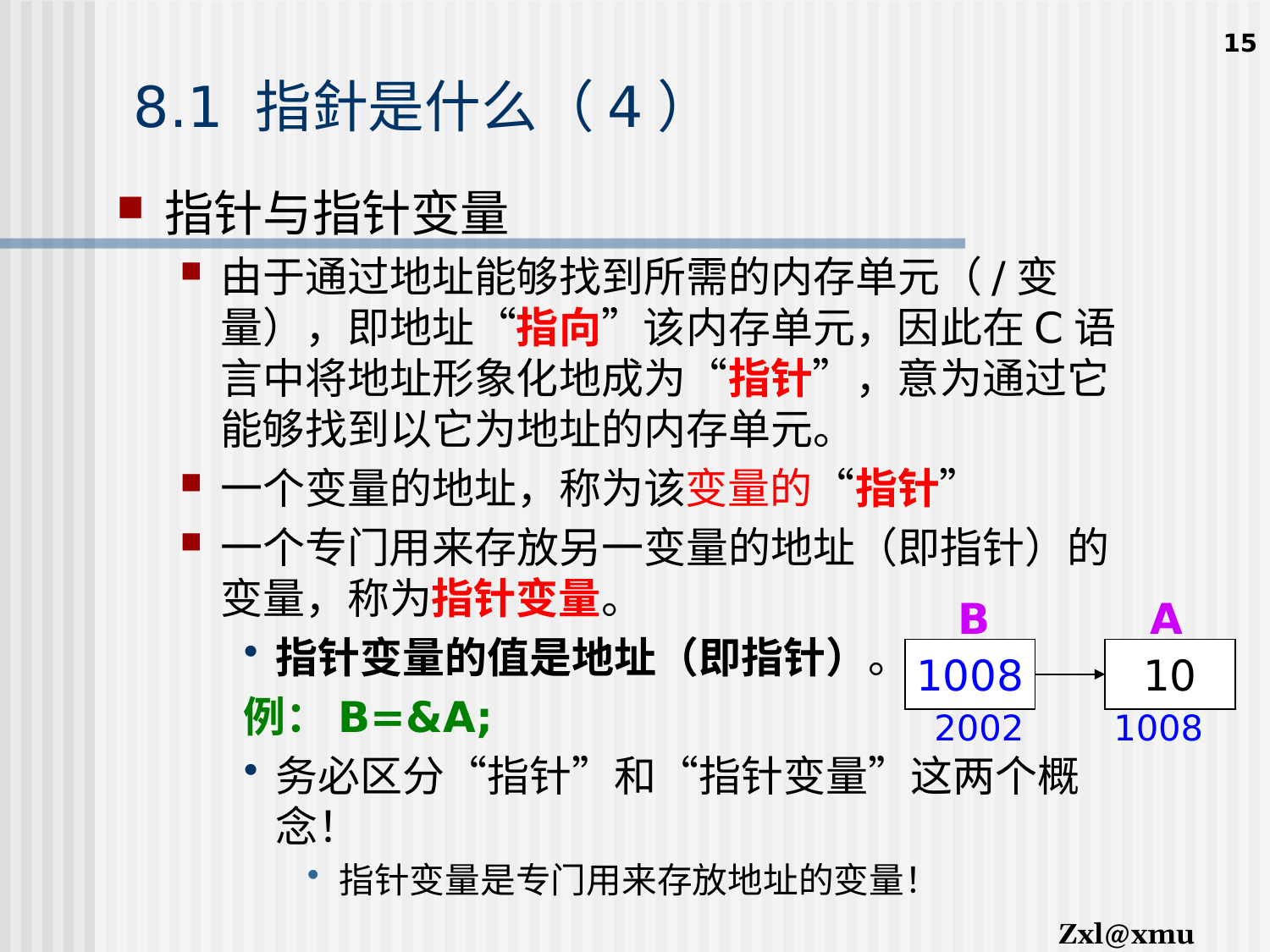

15
# 8.1 指針是什么（4）
指针与指针变量
由于通过地址能够找到所需的内存单元（/变量），即地址“指向”该内存单元，因此在C语言中将地址形象化地成为“指针”，意为通过它能够找到以它为地址的内存单元。
一个变量的地址，称为该变量的“指针”
一个专门用来存放另一变量的地址（即指针）的变量，称为指针变量。
指针变量的值是地址（即指针）。
例：B=&A;
务必区分“指针”和“指针变量”这两个概念！
指针变量是专门用来存放地址的变量！
B
A
1008
10
2002        1008